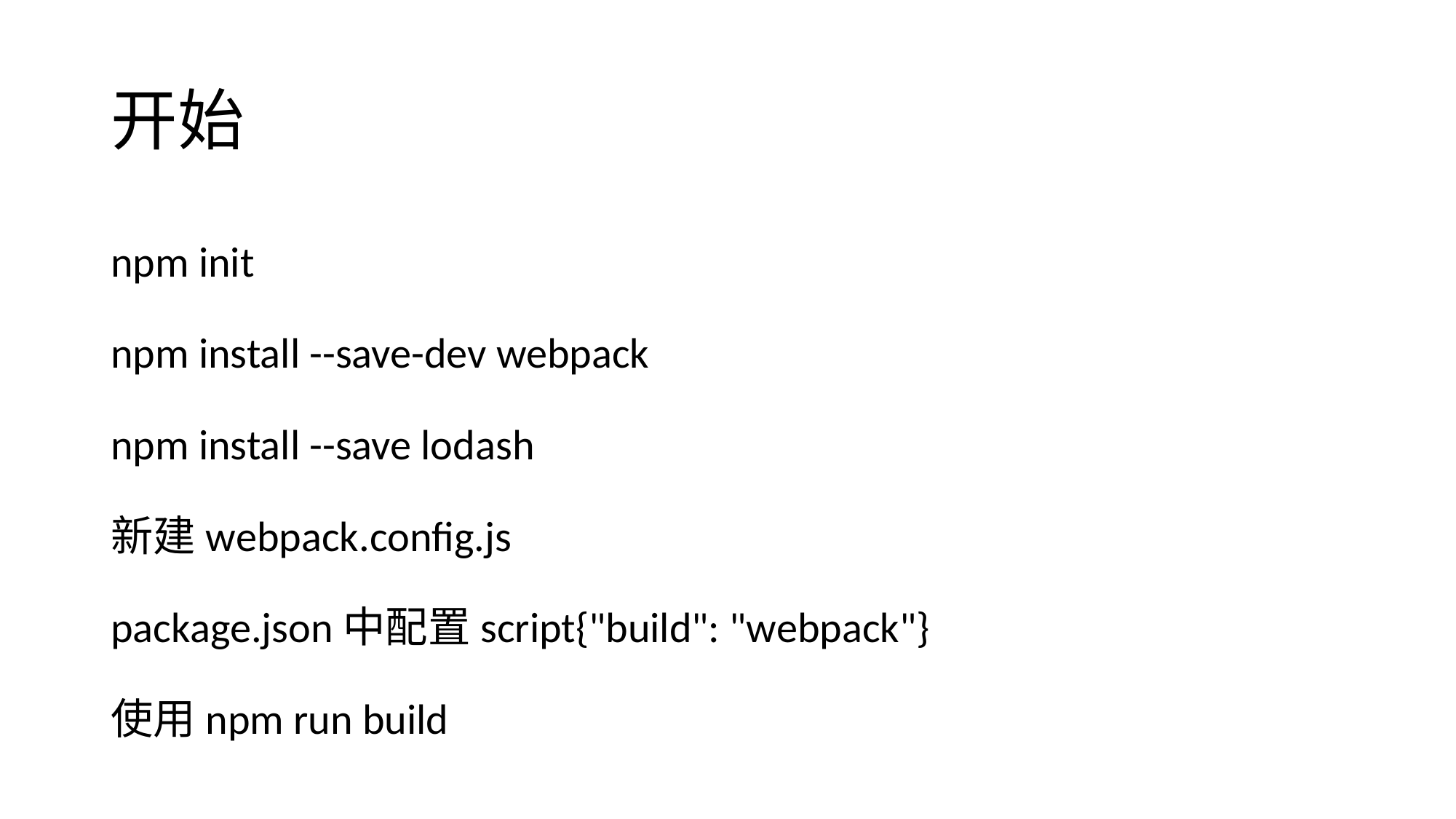

# 开始
npm init
npm install --save-dev webpack
npm install --save lodash
新建webpack.config.js
package.json中配置script{"build": "webpack"}
使用npm run build